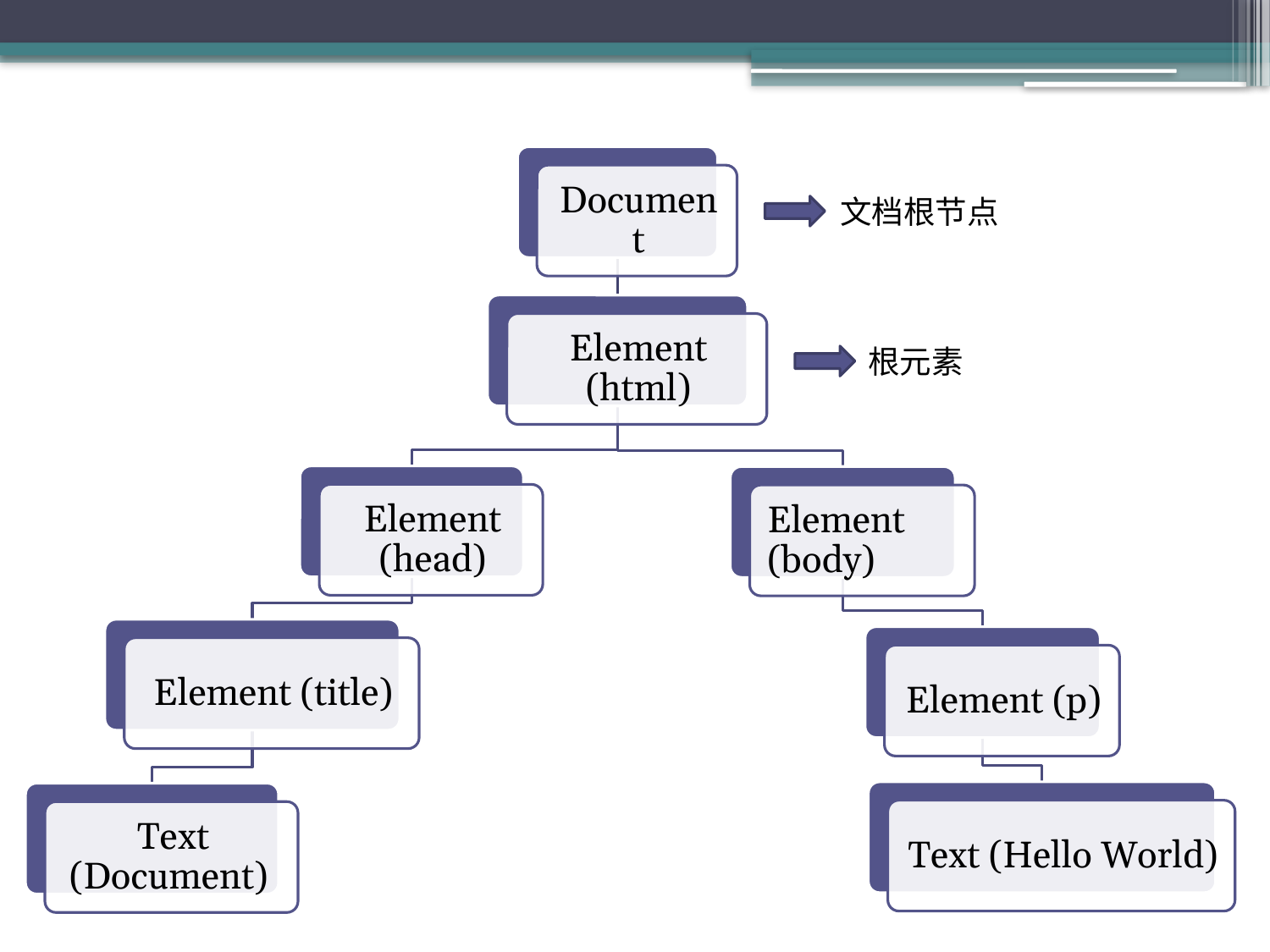

Document
Element (html)
Element (head)
Element (title)
Text (Document)
Element (body)
Element (p)
Text (Hello World)
 文档根节点

根元素